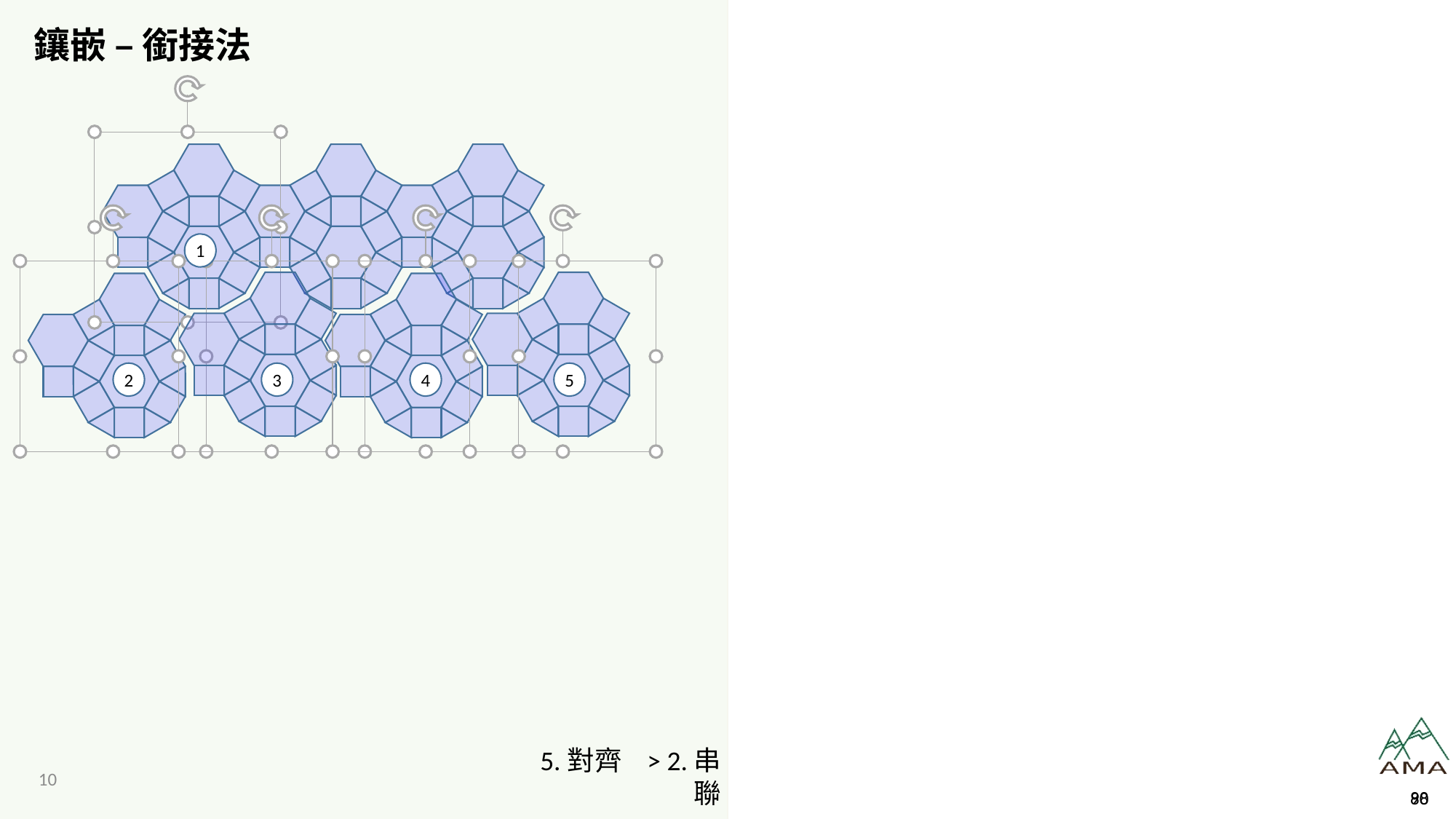

# 鑲嵌 – 銜接法

1

2
3
4
5
5.對齊   > 2.串聯
88
90